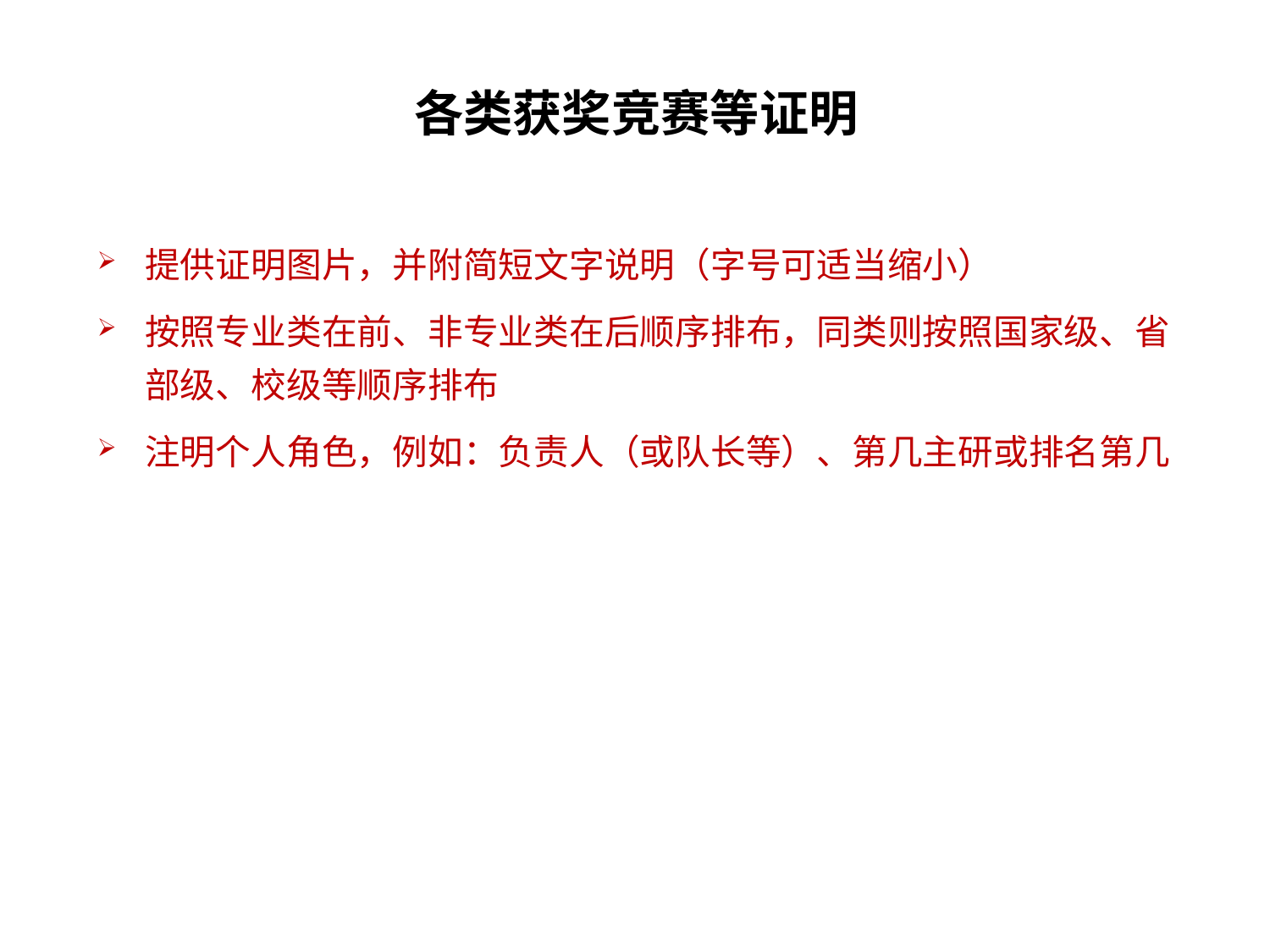

各类获奖竞赛等证明
提供证明图片，并附简短文字说明（字号可适当缩小）
按照专业类在前、非专业类在后顺序排布，同类则按照国家级、省部级、校级等顺序排布
注明个人角色，例如：负责人（或队长等）、第几主研或排名第几